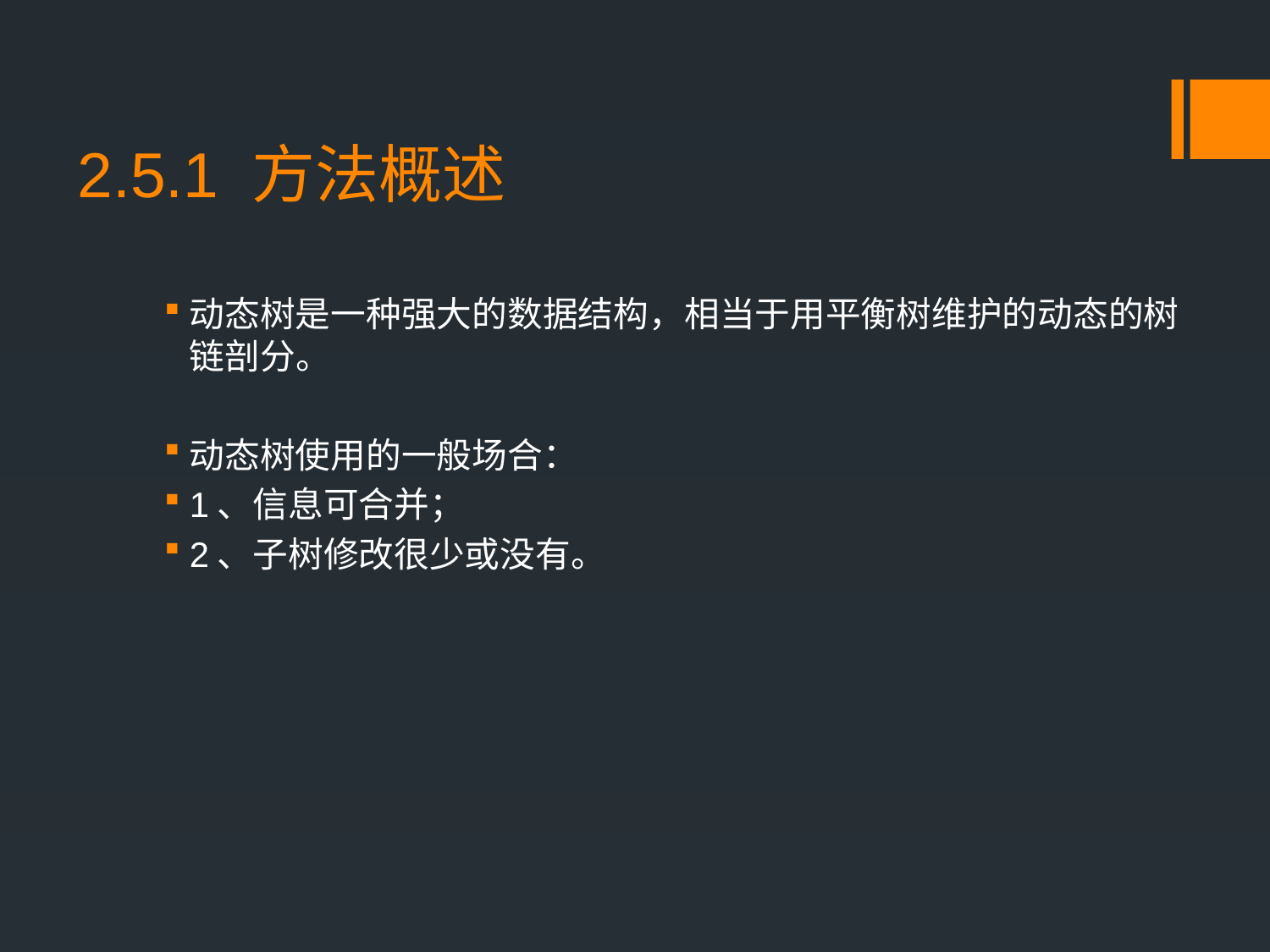

# 2.5.1 方法概述

动态树是一种强大的数据结构，相当于用平衡树维护的动态的树链剖分。

动态树使用的一般场合：
1、信息可合并；
2、子树修改很少或没有。